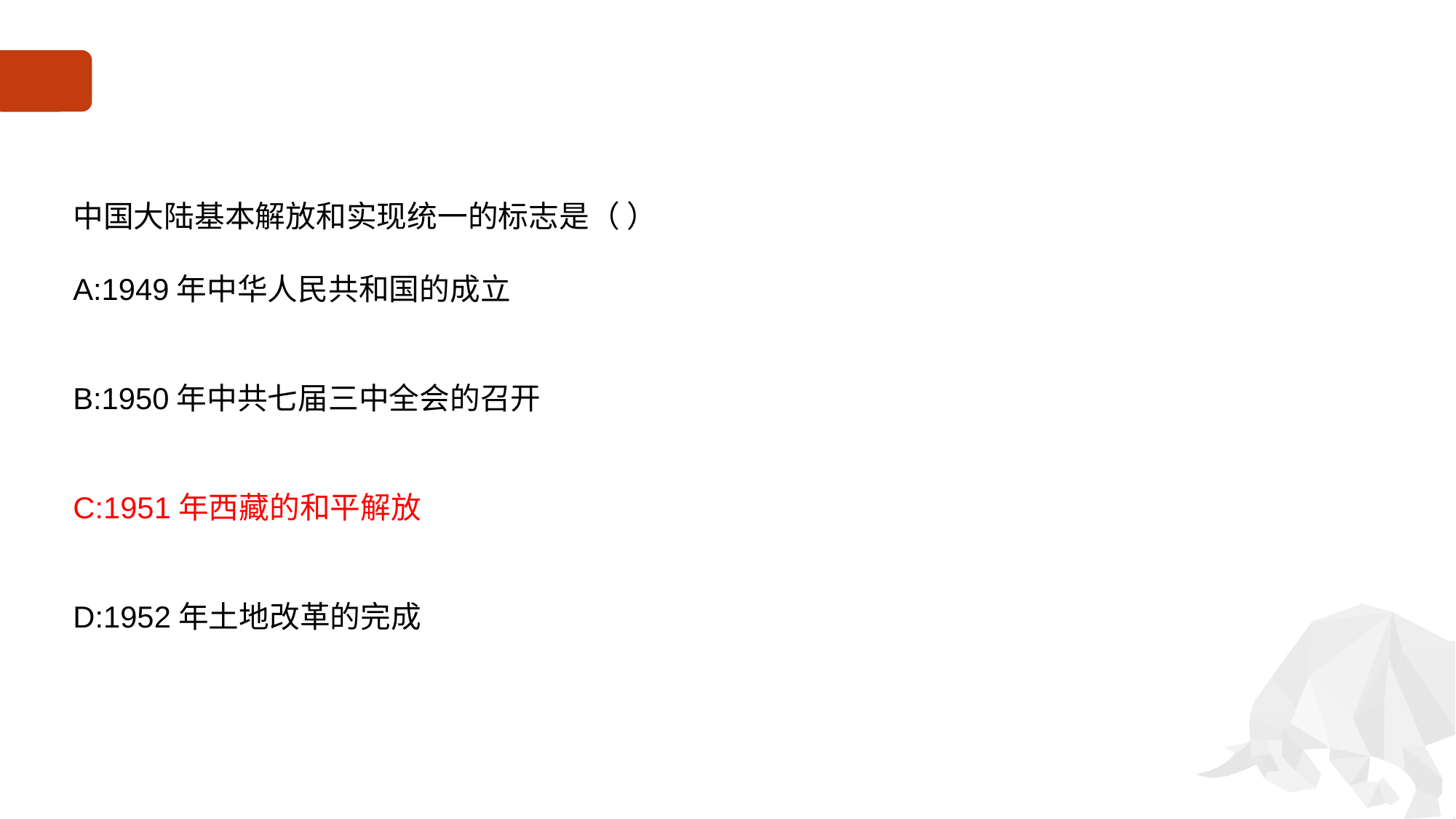

#
中国大陆基本解放和实现统一的标志是（ ）

A:1949年中华人民共和国的成立

B:1950年中共七届三中全会的召开

C:1951年西藏的和平解放

D:1952年土地改革的完成